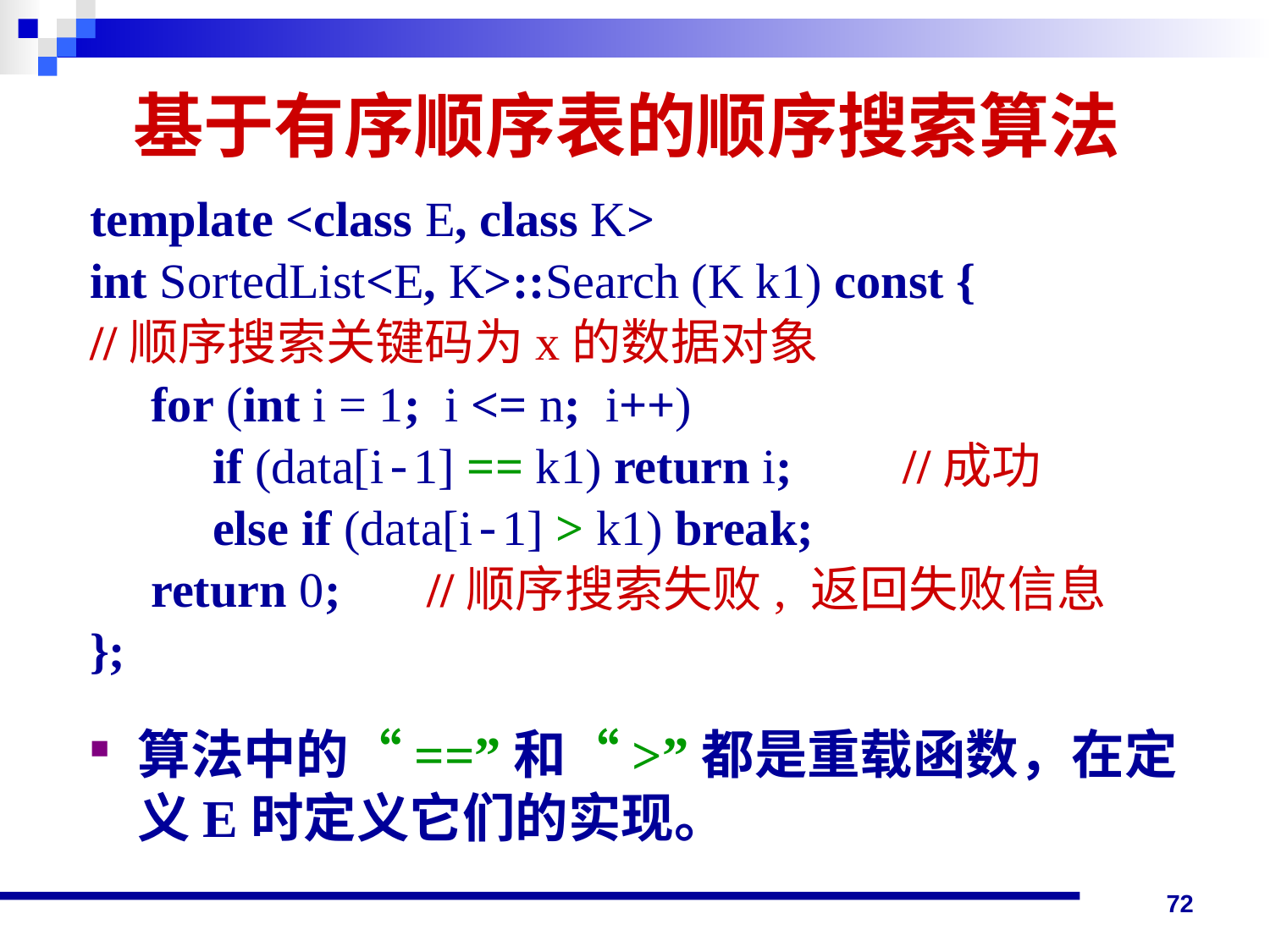

# 基于有序顺序表的顺序搜索算法
template <class E, class K>
int SortedList<E, K>::Search (K k1) const {
//顺序搜索关键码为x的数据对象
     for (int i = 1;  i <= n;  i++)
          if (data[i-1] == k1) return i;         //成功
          else if (data[i-1] > k1) break;
     return 0;       //顺序搜索失败, 返回失败信息
};

算法中的“==”和“>”都是重载函数，在定义E时定义它们的实现。
72